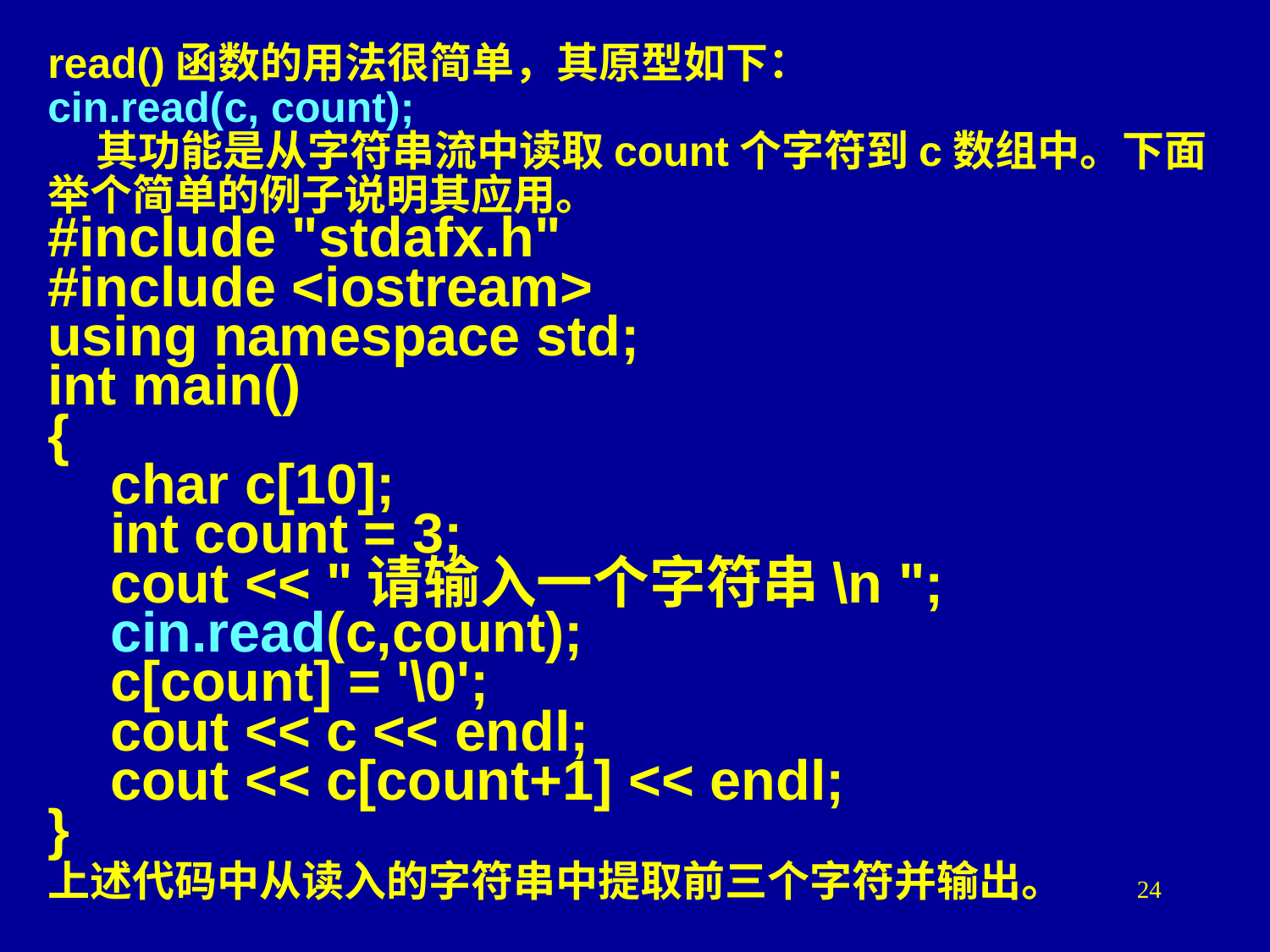

read()函数的用法很简单，其原型如下：
cin.read(c, count);
    其功能是从字符串流中读取count个字符到c数组中。下面举个简单的例子说明其应用。
#include "stdafx.h"
#include <iostream>
using namespace std;
int main()
{
    char c[10];
    int count = 3;
    cout << "请输入一个字符串\n ";
    cin.read(c,count);
    c[count] = '\0';
    cout << c << endl;
    cout << c[count+1] << endl;
}
上述代码中从读入的字符串中提取前三个字符并输出。

24